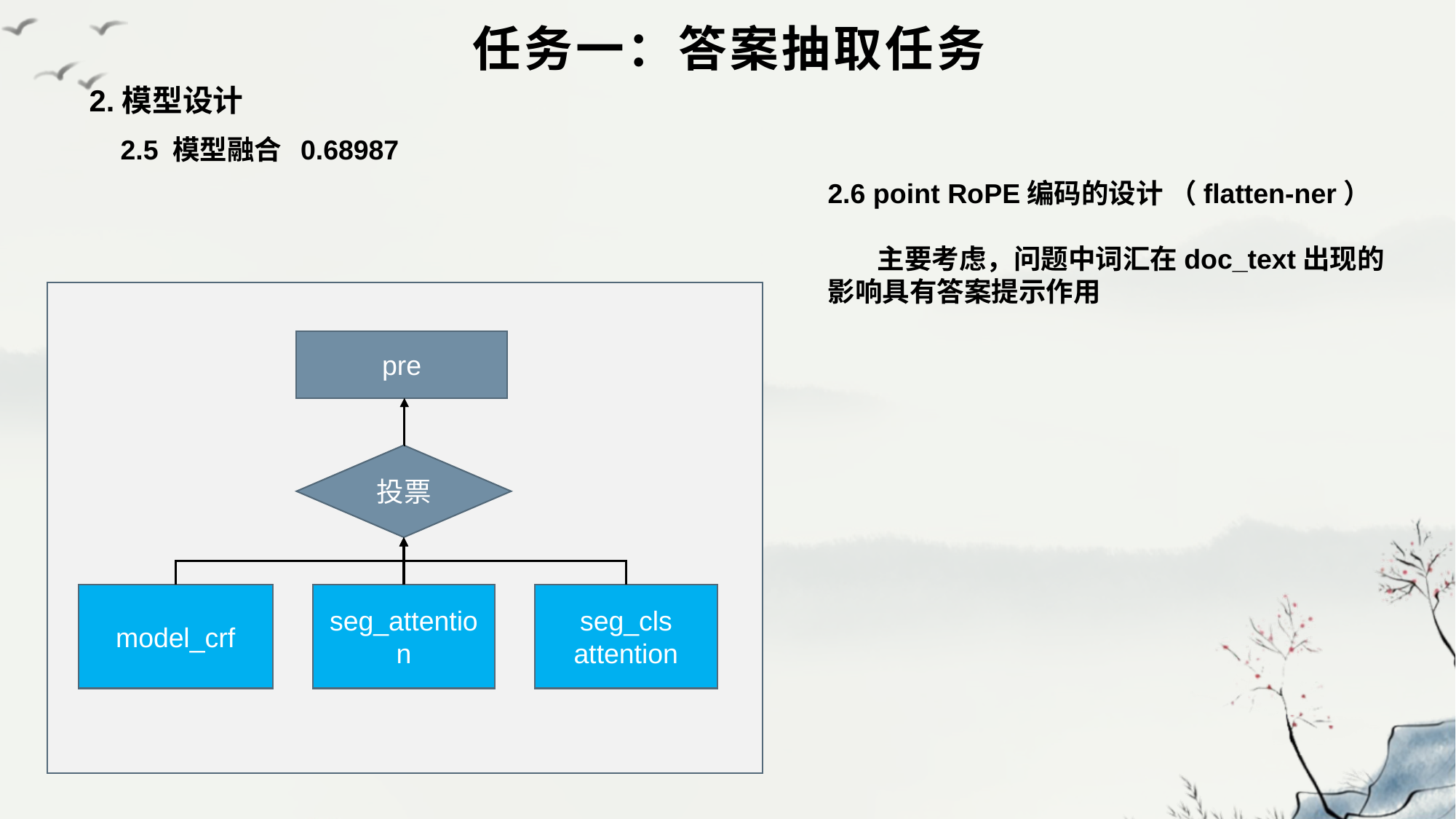

# 任务一：答案抽取任务
2.模型设计
2.5 模型融合  0.68987
2.6 point RoPE编码的设计 （flatten-ner）

       主要考虑，问题中词汇在doc_text出现的
影响具有答案提示作用

pre
投票
model_crf
seg_attention
seg_cls
attention